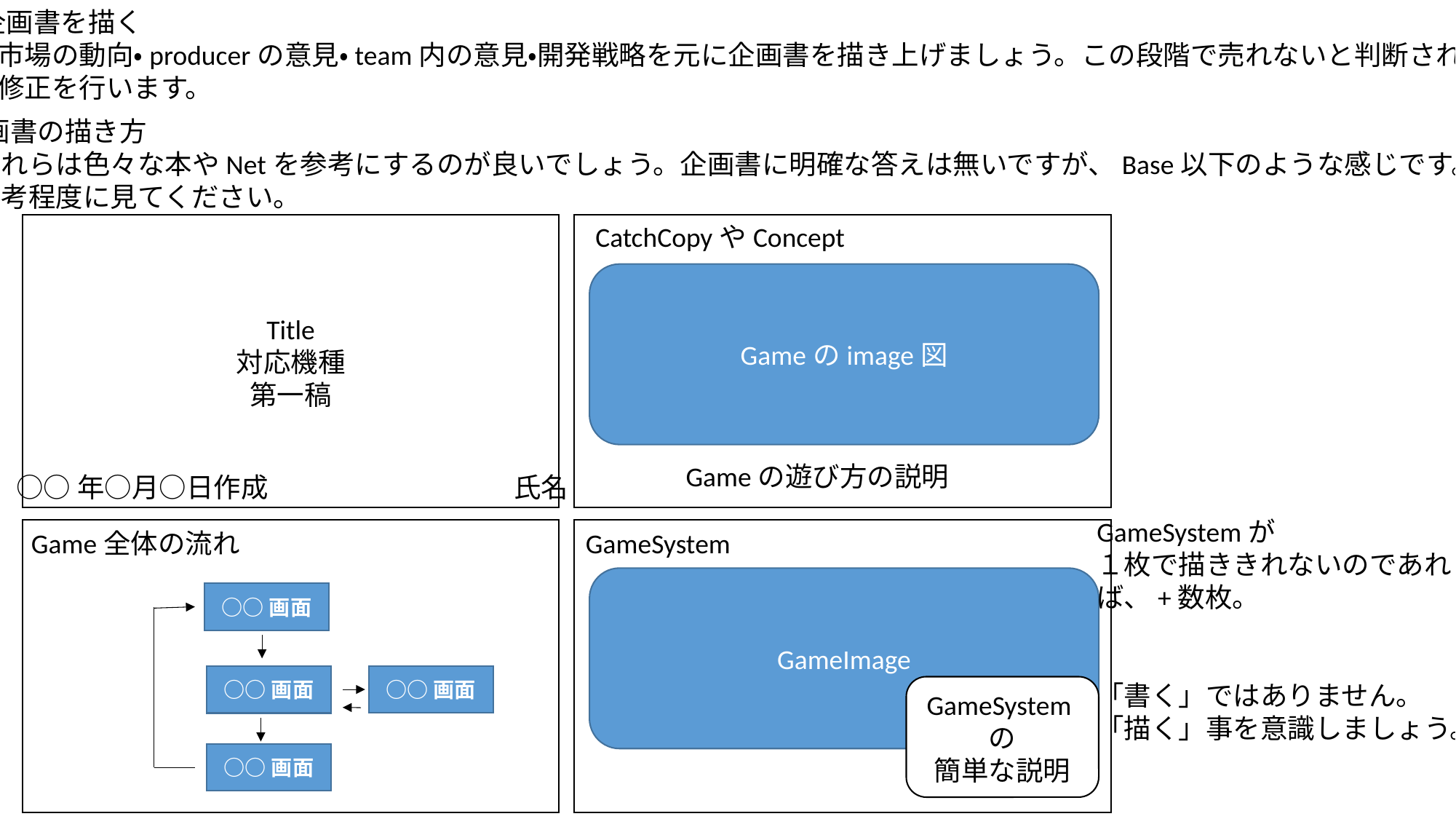

・企画書を描く
　市場の動向・producerの意見・team内の意見・開発戦略を元に企画書を描き上げましょう。この段階で売れないと判断された
ら修正を行います。
・企画書の描き方
　これらは色々な本やNetを参考にするのが良いでしょう。企画書に明確な答えは無いですが、Base以下のような感じです。
　参考程度に見てください。

CatchCopyやConcept
Title
対応機種
第一稿
Gameのimage図
Gameの遊び方の説明
○○年○月○日作成　　　　　　　　　氏名
GameSystemが
１枚で描ききれないのであれ
ば、+数枚。

「書く」ではありません。
「描く」事を意識しましょう。

Game全体の流れ
GameSystem
GameImage
○○画面
○○画面
○○画面
GameSystemの
簡単な説明
○○画面